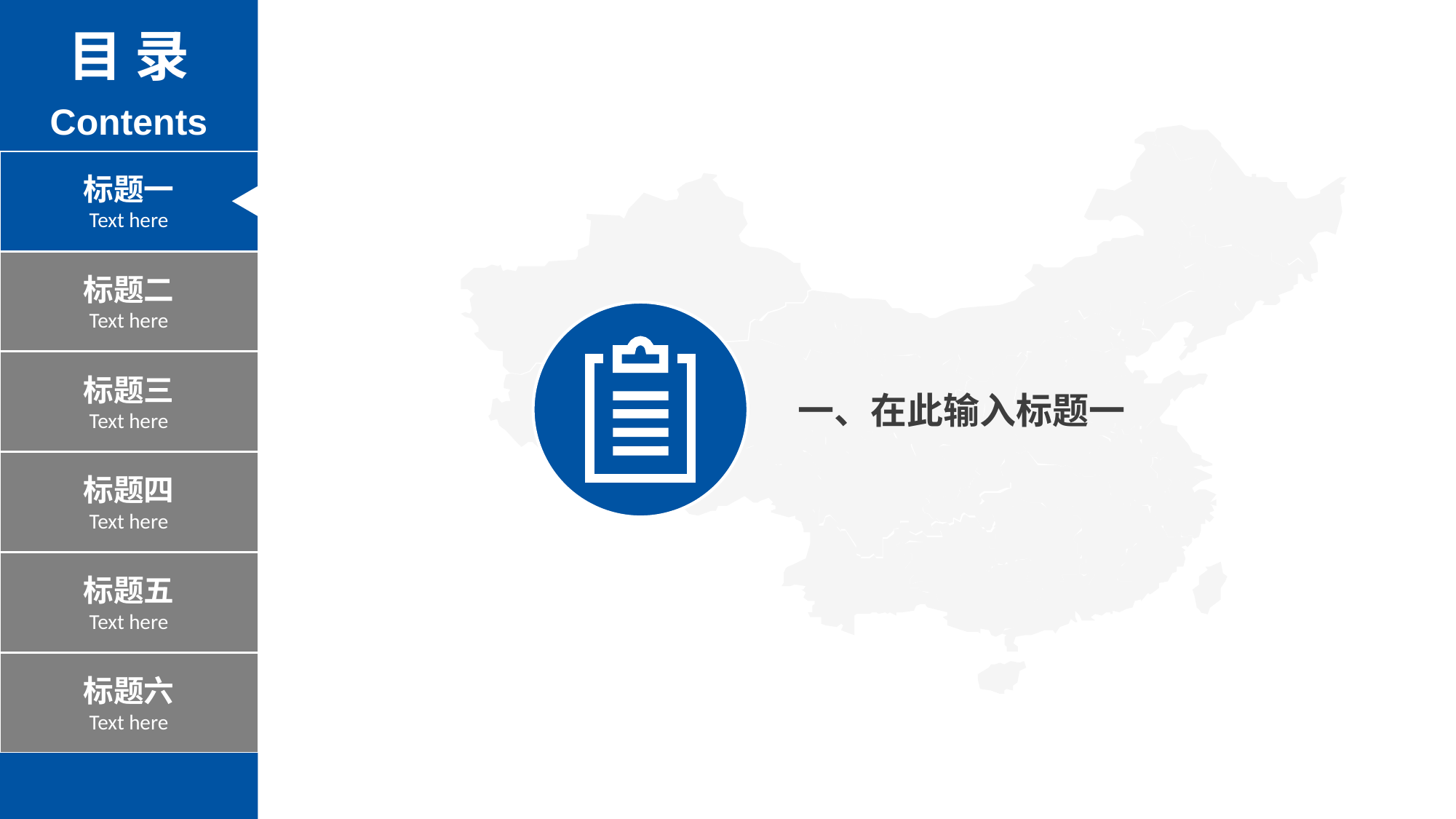

目 录
Contents
标题一
Text here

标题二
Text here

标题三
Text here
一、在此输入标题一
标题四
Text here
标题五
Text here
标题六
Text here